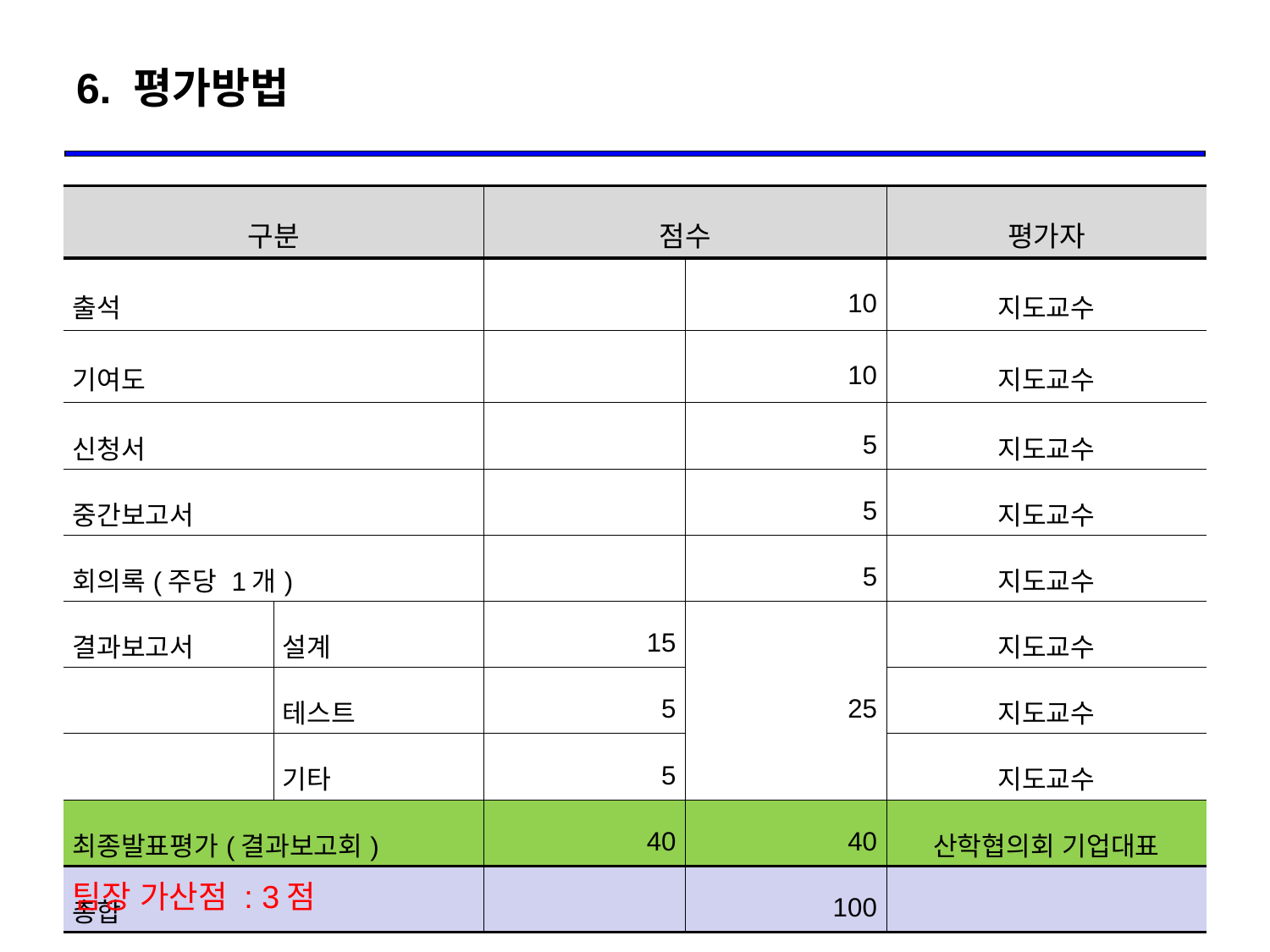

# 6. 평가방법
| 구분 |  | 점수 |  | 평가자 |
| --- | --- | --- | --- | --- |
| 출석 |  |  | 10 | 지도교수 |
| 기여도 |  |  | 10 | 지도교수 |
| 신청서 |  |  | 5 | 지도교수 |
| 중간보고서 |  |  | 5 | 지도교수 |
| 회의록(주당 1개) |  |  | 5 | 지도교수 |
| 결과보고서 | 설계 | 15 | 25 | 지도교수 |
|  | 테스트 | 5 |  | 지도교수 |
|  | 기타 | 5 |  | 지도교수 |
| 최종발표평가(결과보고회) |  | 40 | 40 | 산학협의회 기업대표 |
| 총합 |  |  | 100 |  |
팀장 가산점 : 3점
캡스톤 디자인
10